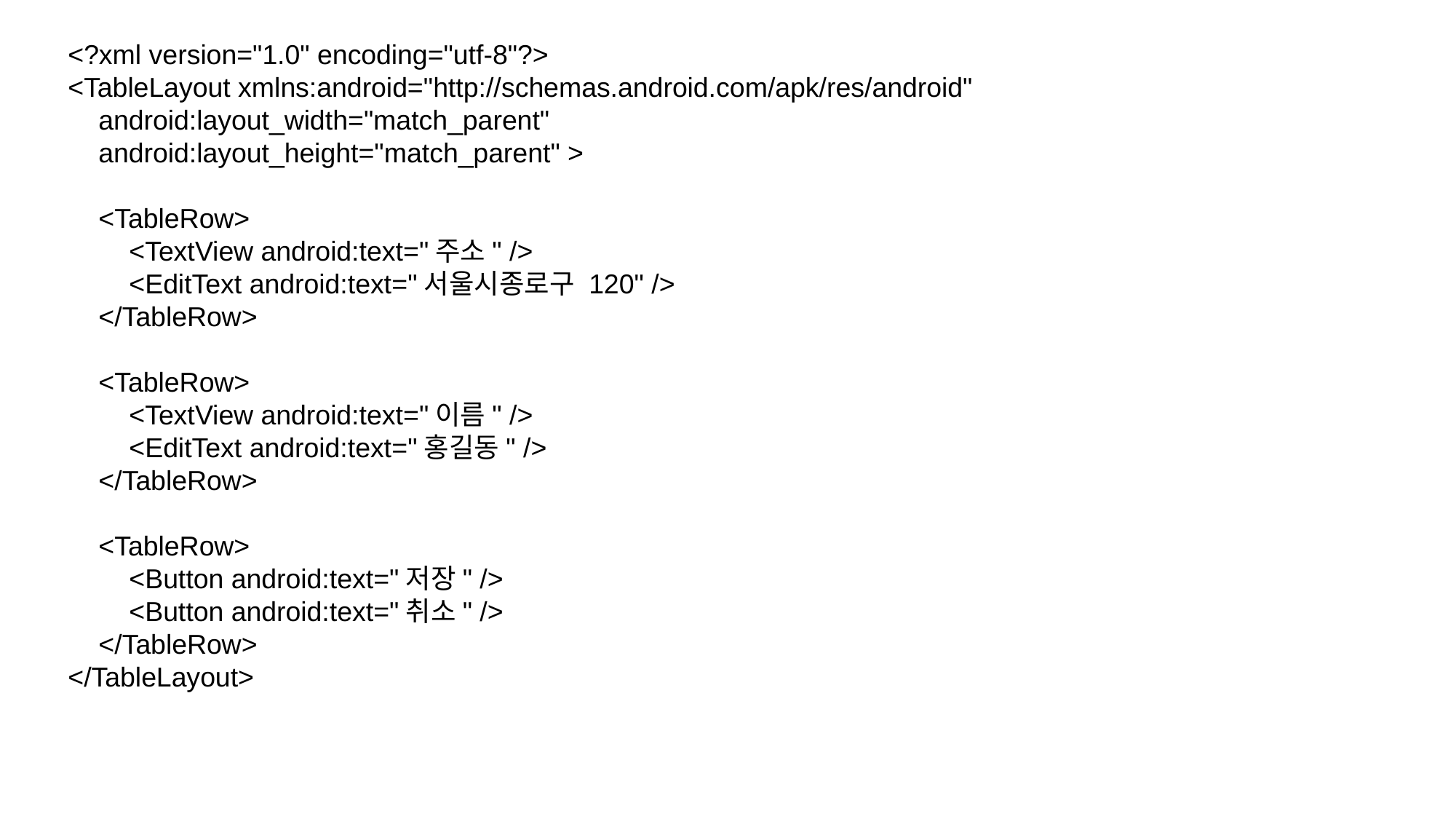

<?xml version="1.0" encoding="utf-8"?>
<TableLayout xmlns:android="http://schemas.android.com/apk/res/android"
    android:layout_width="match_parent"
    android:layout_height="match_parent" >

    <TableRow>
        <TextView android:text="주소" />
        <EditText android:text="서울시종로구 120" />
    </TableRow>

    <TableRow>
        <TextView android:text="이름" />
        <EditText android:text="홍길동" />
    </TableRow>

    <TableRow>
        <Button android:text="저장" />
        <Button android:text="취소" />
    </TableRow>
</TableLayout>